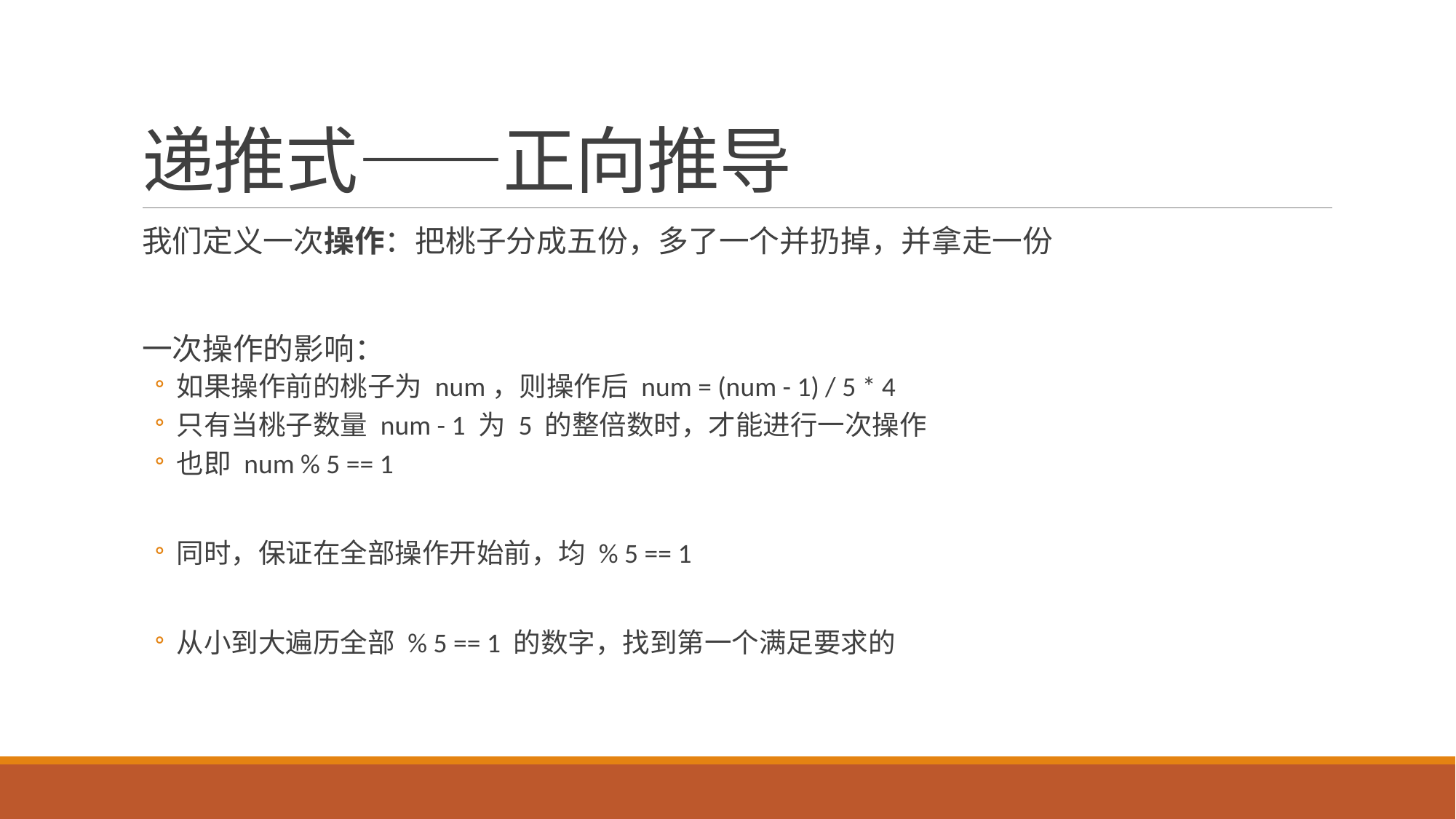

# 递推式——正向推导
我们定义一次操作：把桃子分成五份，多了一个并扔掉，并拿走一份

一次操作的影响：
如果操作前的桃子为 num，则操作后 num = (num - 1) / 5 * 4
只有当桃子数量 num - 1 为 5 的整倍数时，才能进行一次操作
也即 num % 5 == 1

同时，保证在全部操作开始前，均 % 5 == 1

从小到大遍历全部 % 5 == 1 的数字，找到第一个满足要求的